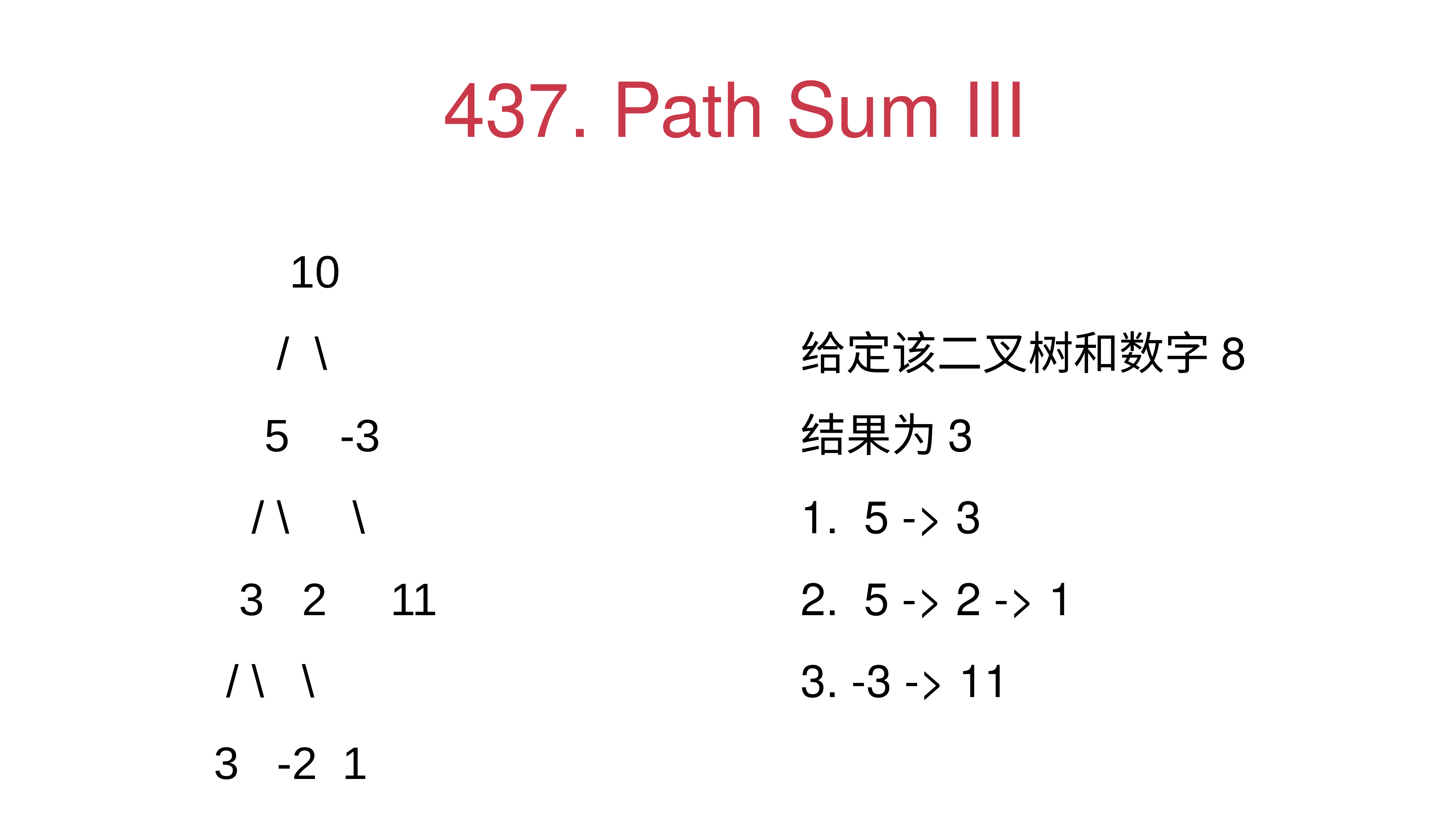

# 437. Path Sum III
      10
     /  \
    5    -3
   / \     \
  3   2     11
 / \   \
3   -2  1
给定该二叉树和数字8
结果为3
1.  5 -> 3
2.  5 -> 2 -> 1
3. -3 -> 11